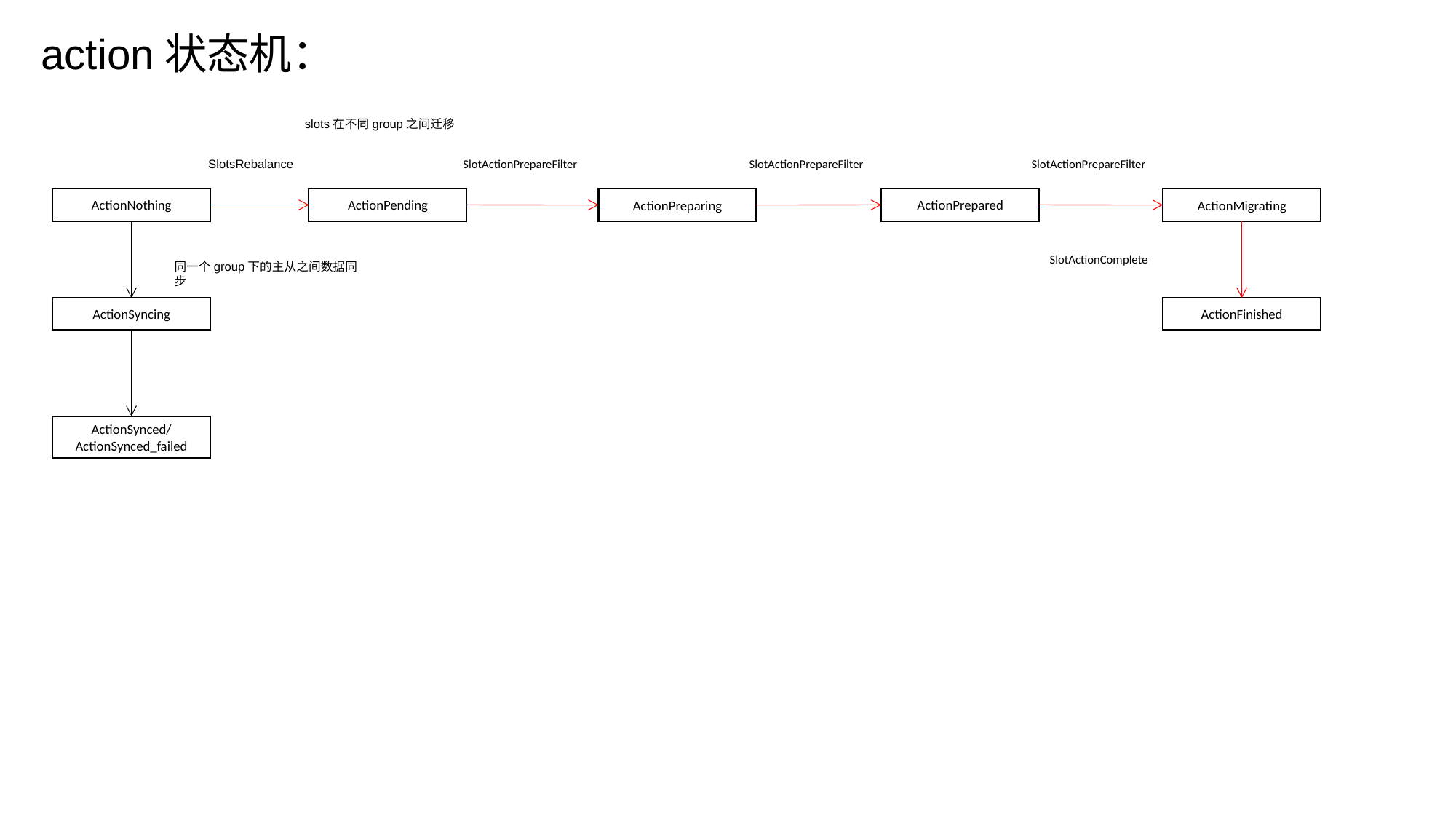

action状态机：
slots在不同group之间迁移
SlotsRebalance
SlotActionPrepareFilter
SlotActionPrepareFilter
SlotActionPrepareFilter
ActionNothing
ActionPending
ActionPrepared
ActionPreparing
ActionMigrating
SlotActionComplete
同一个group下的主从之间数据同步
ActionSyncing
ActionFinished
ActionSynced/
ActionSynced_failed